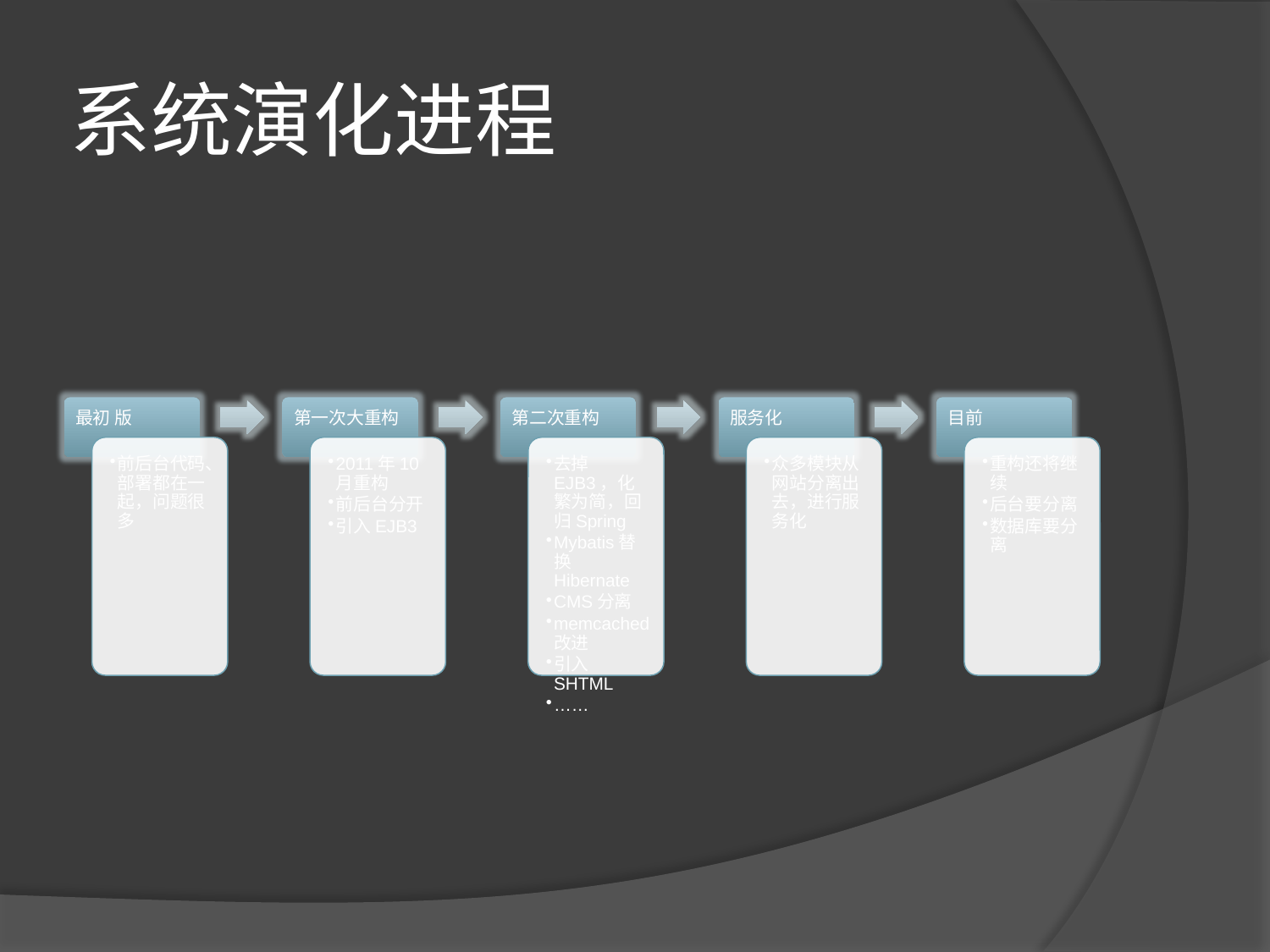

# 系统演化进程
最初 版
前后台代码、部署都在一起，问题很多

第一次大重构
2011年10月重构
前后台分开
引入EJB3

第二次重构
去掉EJB3，化繁为简，回归Spring
Mybatis替换Hibernate
CMS分离
memcached改进
引入SHTML
……

服务化
众多模块从网站分离出去，进行服务化

目前
重构还将继续
后台要分离
数据库要分离